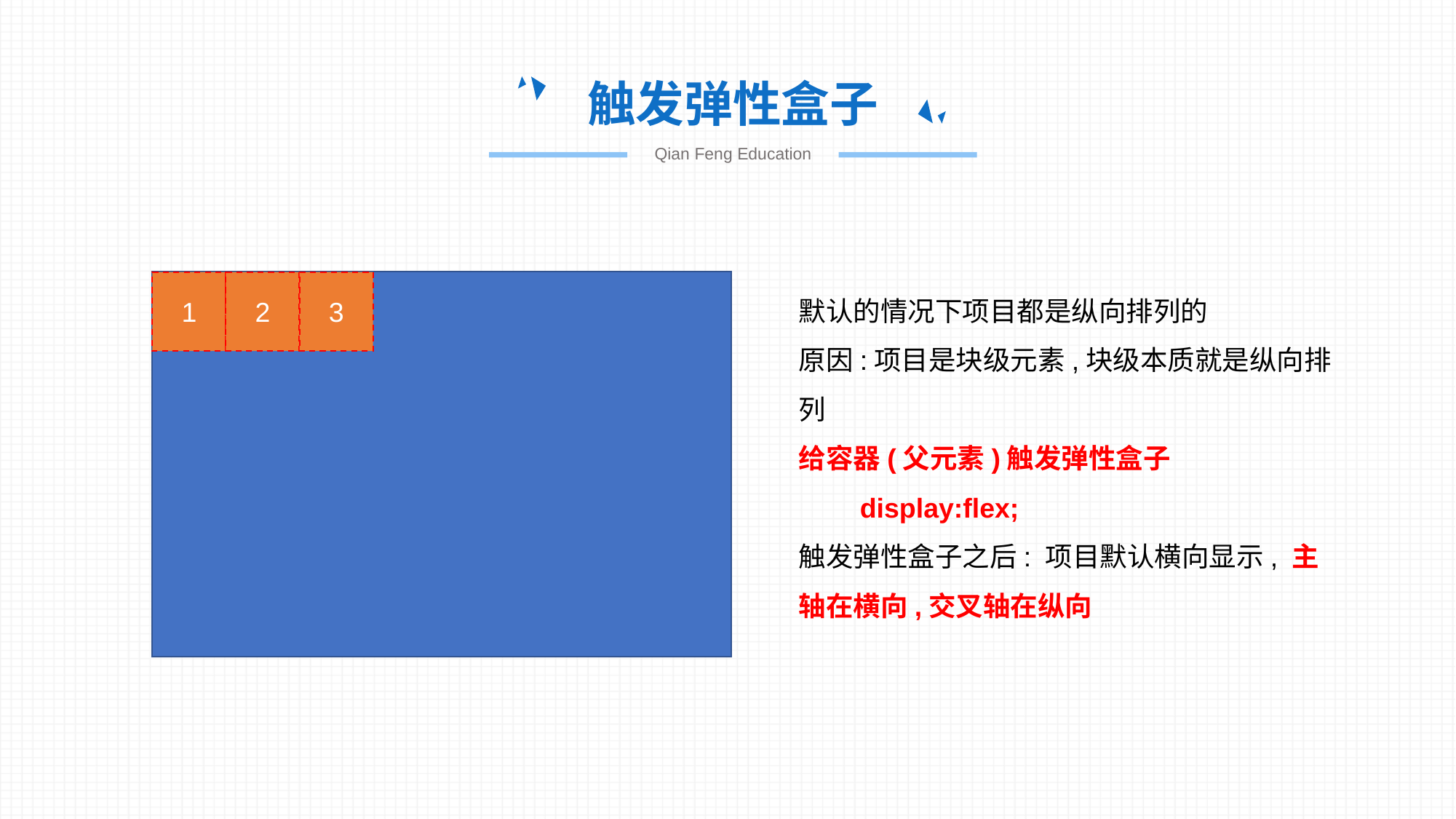

触发弹性盒子

Qian Feng Education

1
2
3
默认的情况下项目都是纵向排列的
原因:项目是块级元素,块级本质就是纵向排列
给容器(父元素)触发弹性盒子
        display:flex;
触发弹性盒子之后: 项目默认横向显示, 主轴在横向,交叉轴在纵向